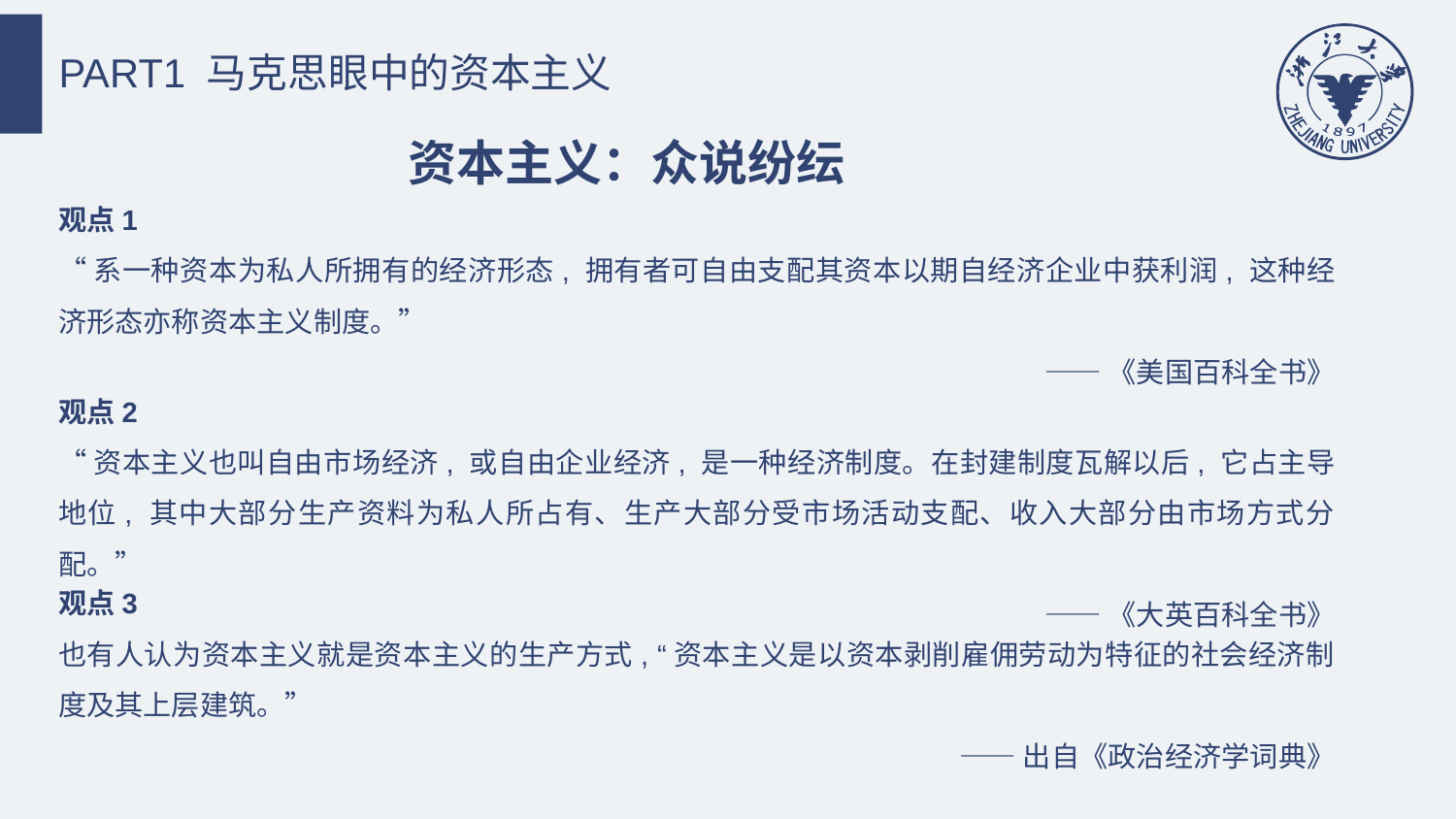

PART1 马克思眼中的资本主义
资本主义：众说纷纭
观点1
“系一种资本为私人所拥有的经济形态, 拥有者可自由支配其资本以期自经济企业中获利润, 这种经济形态亦称资本主义制度。”
——《美国百科全书》
观点2
“资本主义也叫自由市场经济, 或自由企业经济, 是一种经济制度。在封建制度瓦解以后, 它占主导地位, 其中大部分生产资料为私人所占有、生产大部分受市场活动支配、收入大部分由市场方式分配。”
——《大英百科全书》
观点3
也有人认为资本主义就是资本主义的生产方式, “资本主义是以资本剥削雇佣劳动为特征的社会经济制度及其上层建筑。”
——出自《政治经济学词典》